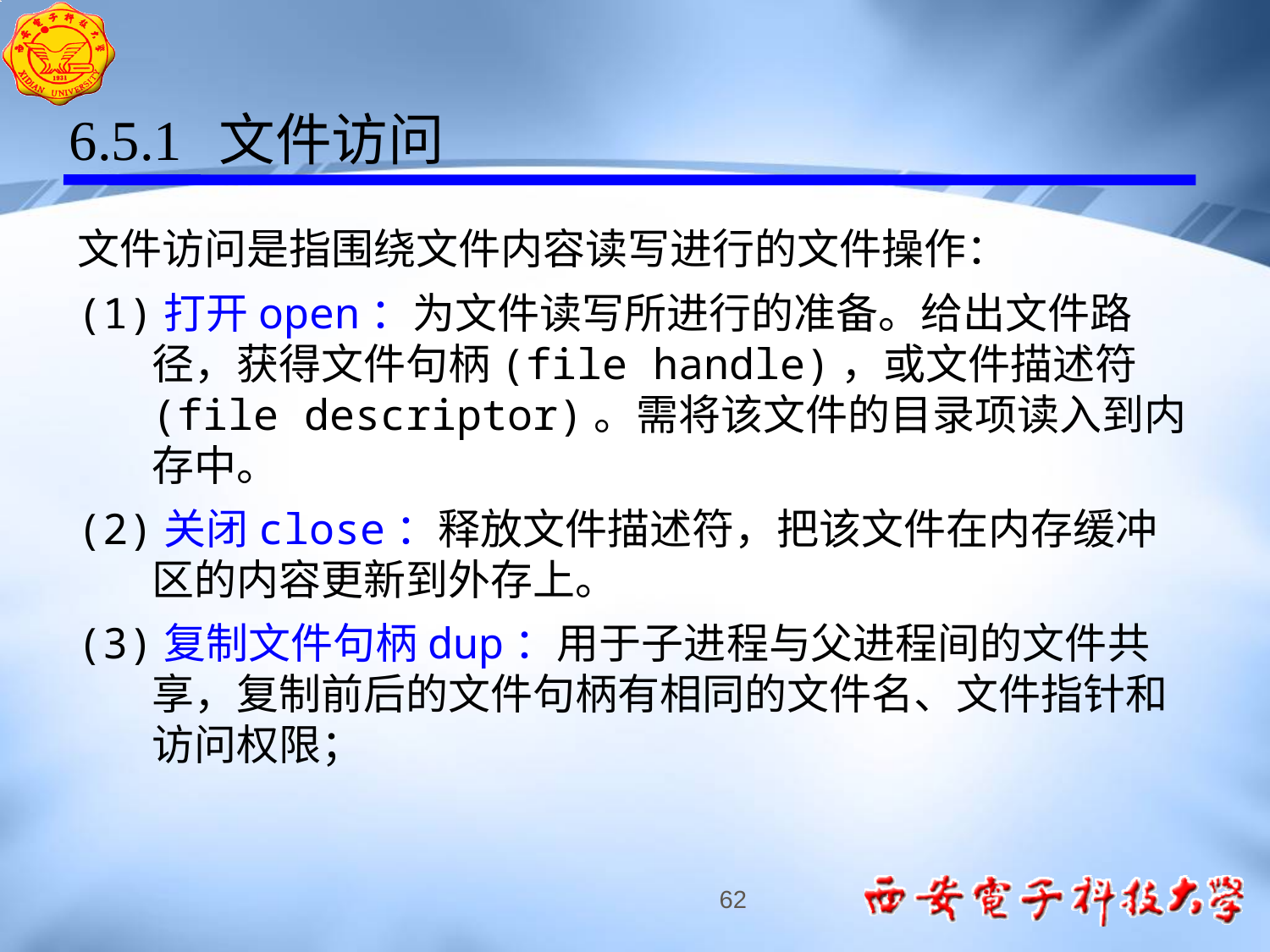

6.5.1 文件访问
文件访问是指围绕文件内容读写进行的文件操作：
(1)打开open：为文件读写所进行的准备。给出文件路径，获得文件句柄(file handle)，或文件描述符(file descriptor)。需将该文件的目录项读入到内存中。
(2)关闭close：释放文件描述符，把该文件在内存缓冲区的内容更新到外存上。
(3)复制文件句柄dup：用于子进程与父进程间的文件共享，复制前后的文件句柄有相同的文件名、文件指针和访问权限；
62